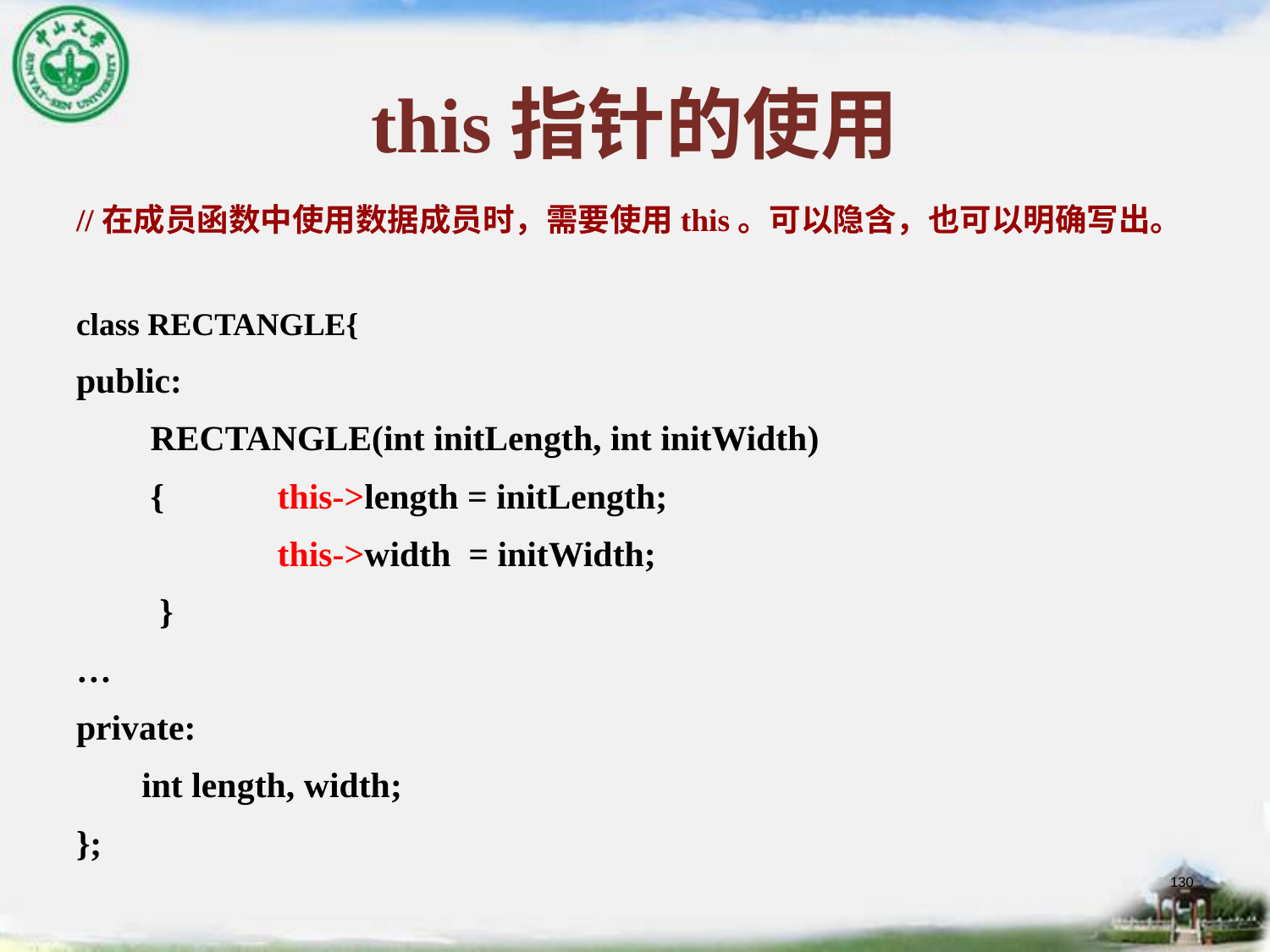

# this指针的使用
//在成员函数中使用数据成员时，需要使用this。可以隐含，也可以明确写出。

class RECTANGLE{
public:
	   RECTANGLE(int initLength, int initWidth)
	   {	   this->length = initLength;
		   this->width  = initWidth;
	    }
…
private:
	  int length, width;
};
130